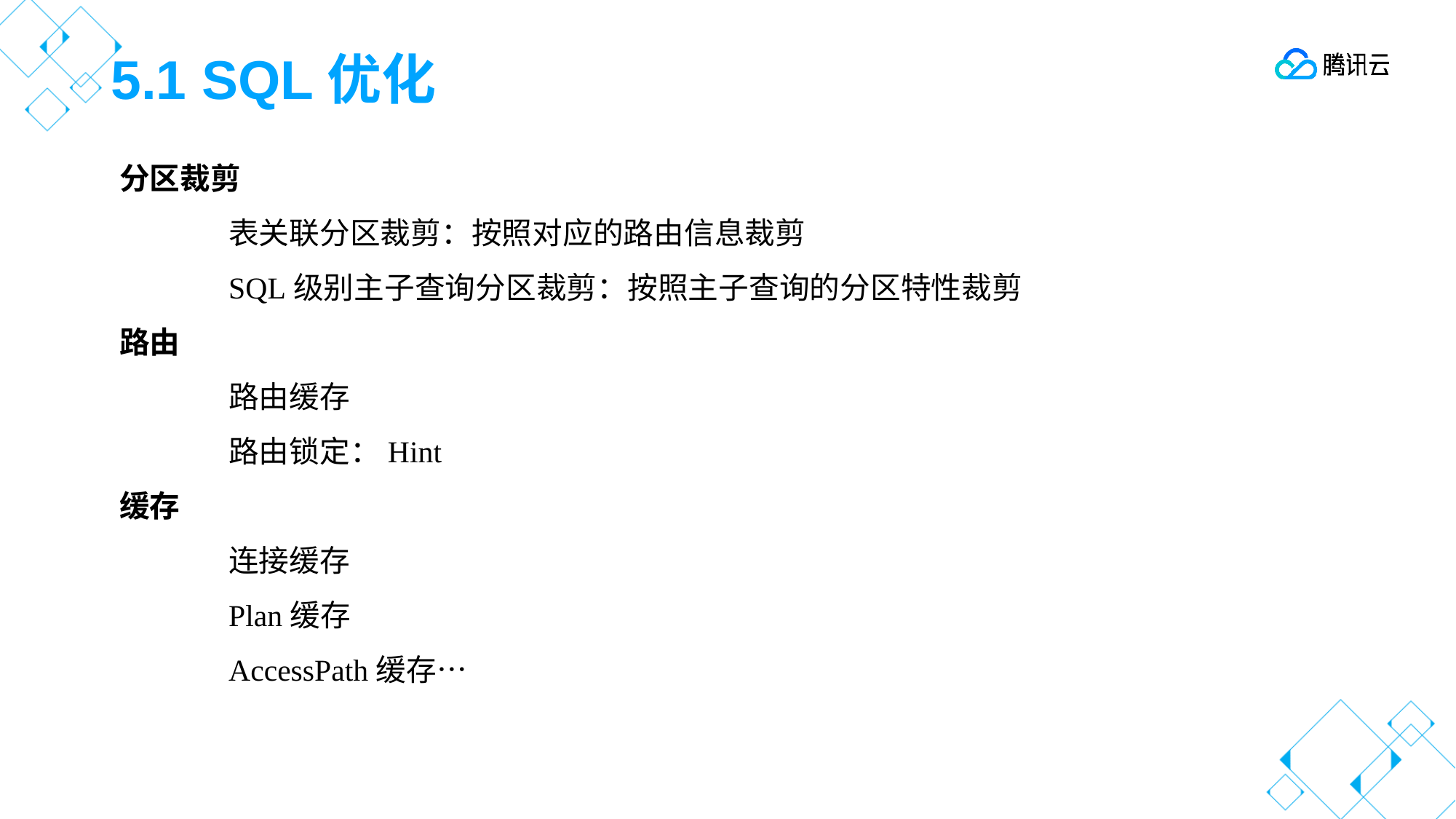

# 5.1 SQL优化
分区裁剪
	表关联分区裁剪：按照对应的路由信息裁剪
	SQL级别主子查询分区裁剪：按照主子查询的分区特性裁剪
路由
	路由缓存
	路由锁定：Hint
缓存
	连接缓存
	Plan缓存
	AccessPath缓存…